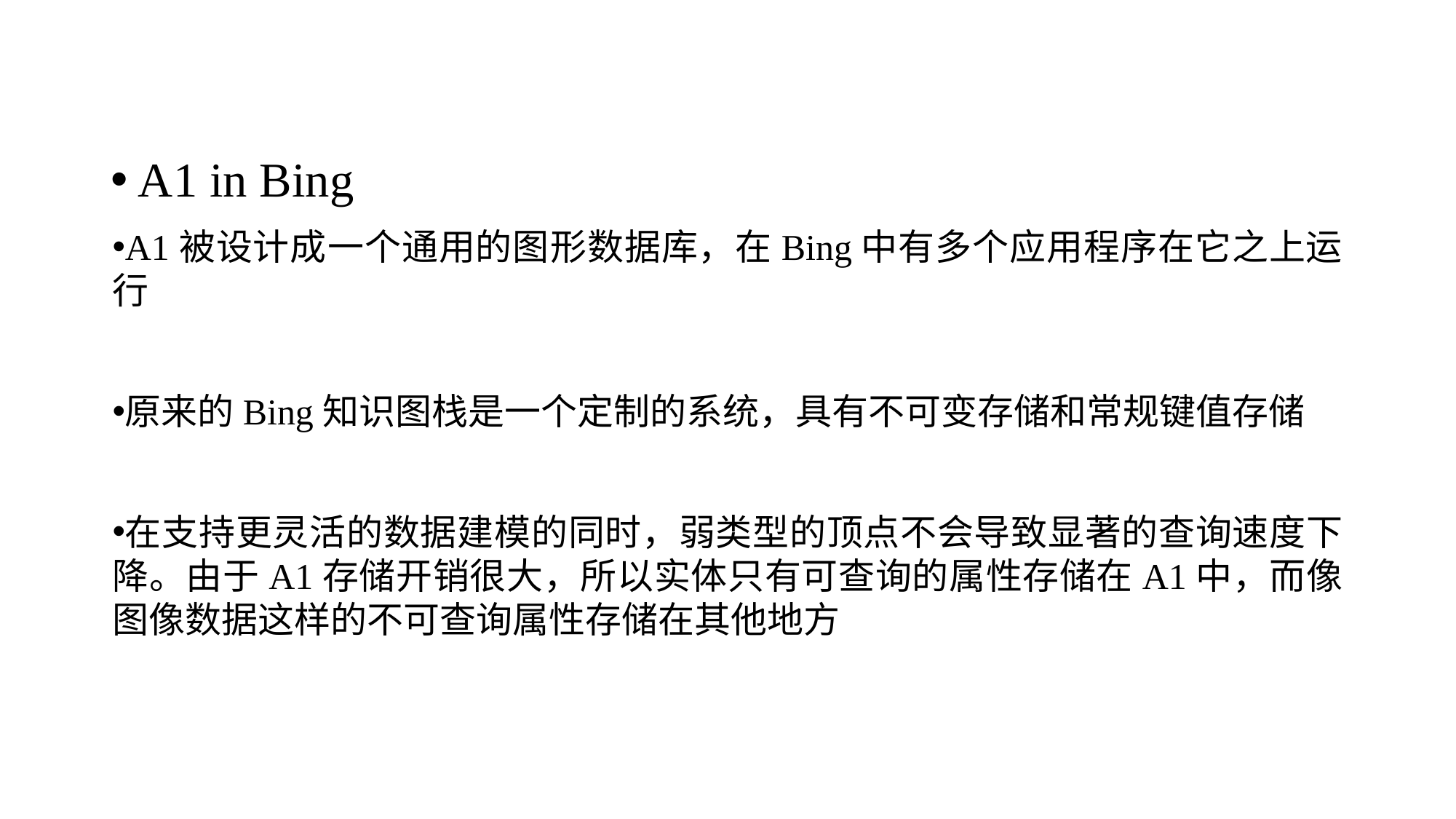

A1 in Bing
A1被设计成一个通用的图形数据库，在Bing中有多个应用程序在它之上运行

原来的Bing知识图栈是一个定制的系统，具有不可变存储和常规键值存储

在支持更灵活的数据建模的同时，弱类型的顶点不会导致显著的查询速度下降。由于A1存储开销很大，所以实体只有可查询的属性存储在A1中，而像图像数据这样的不可查询属性存储在其他地方